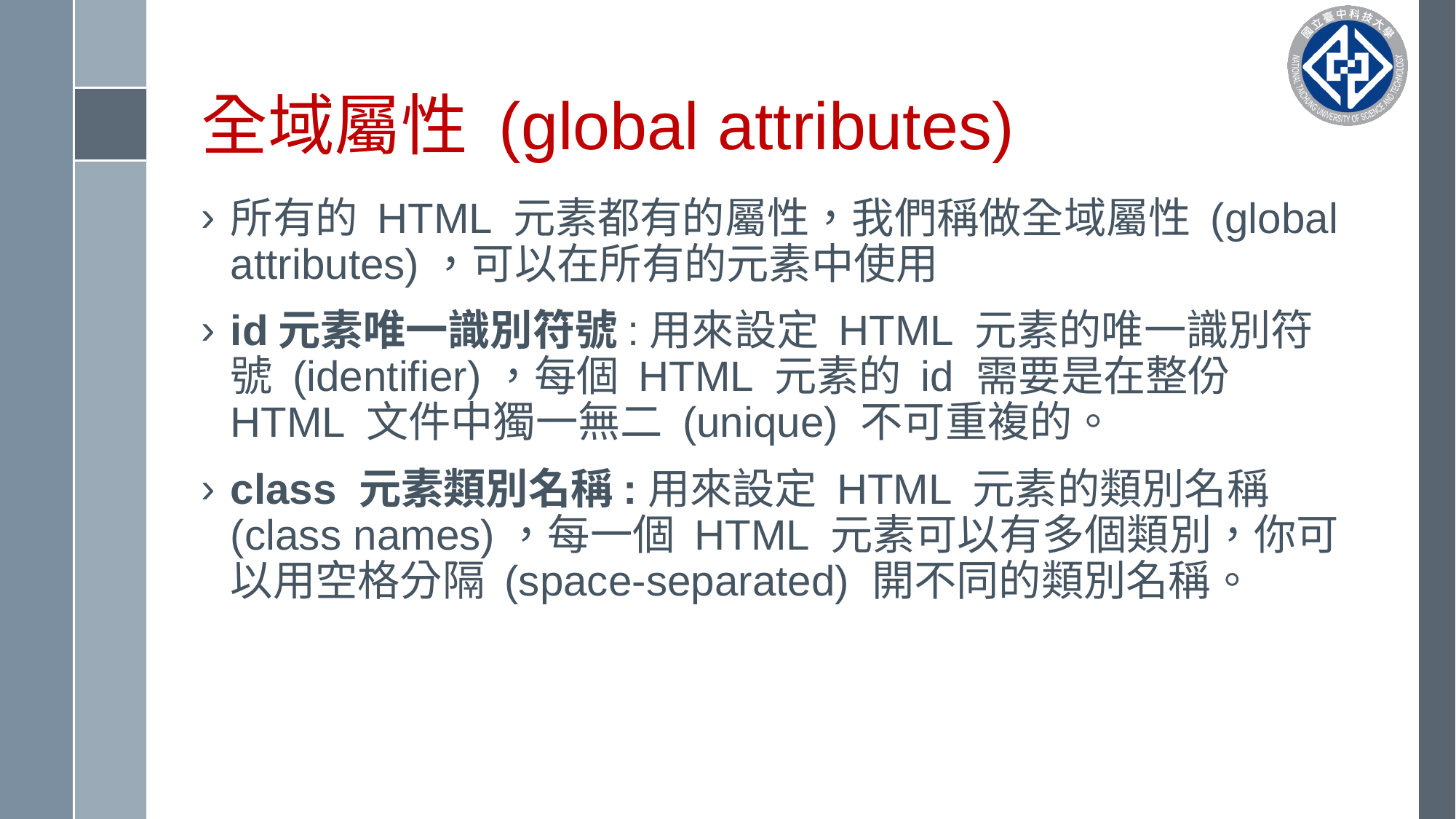

# 全域屬性 (global attributes)
所有的 HTML 元素都有的屬性，我們稱做全域屬性 (global attributes)，可以在所有的元素中使用
id元素唯一識別符號:用來設定 HTML 元素的唯一識別符號 (identifier)，每個 HTML 元素的 id 需要是在整份 HTML 文件中獨一無二 (unique) 不可重複的。
class 元素類別名稱:用來設定 HTML 元素的類別名稱 (class names)，每一個 HTML 元素可以有多個類別，你可以用空格分隔 (space-separated) 開不同的類別名稱。